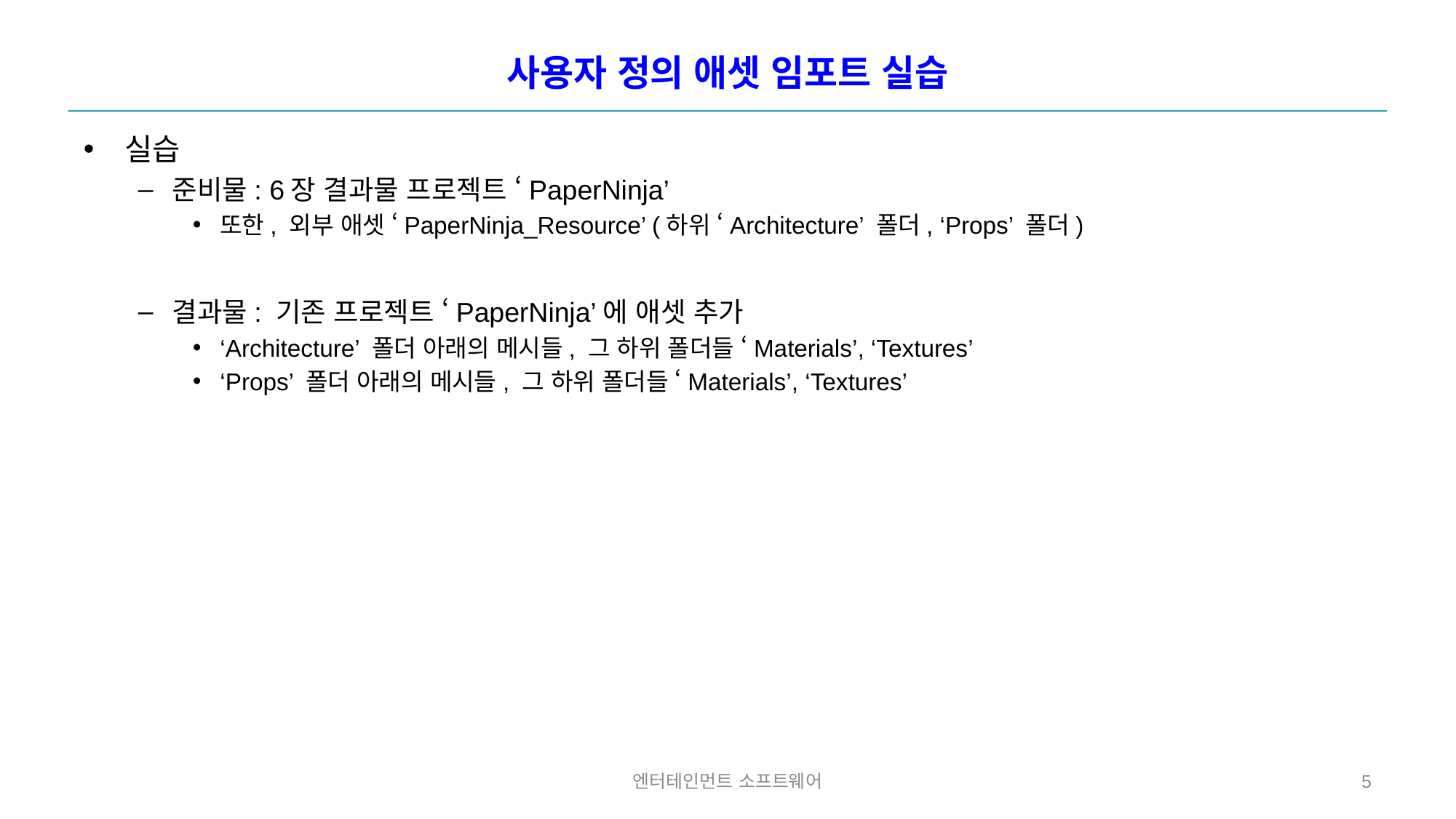

# 사용자 정의 애셋 임포트 실습
실습
준비물: 6장 결과물 프로젝트 ‘PaperNinja’
또한, 외부 애셋 ‘PaperNinja_Resource’ (하위 ‘Architecture’ 폴더, ‘Props’ 폴더)

결과물: 기존 프로젝트 ‘PaperNinja’에 애셋 추가
‘Architecture’ 폴더 아래의 메시들, 그 하위 폴더들 ‘Materials’, ‘Textures’
‘Props’ 폴더 아래의 메시들, 그 하위 폴더들 ‘Materials’, ‘Textures’

엔터테인먼트 소프트웨어
5